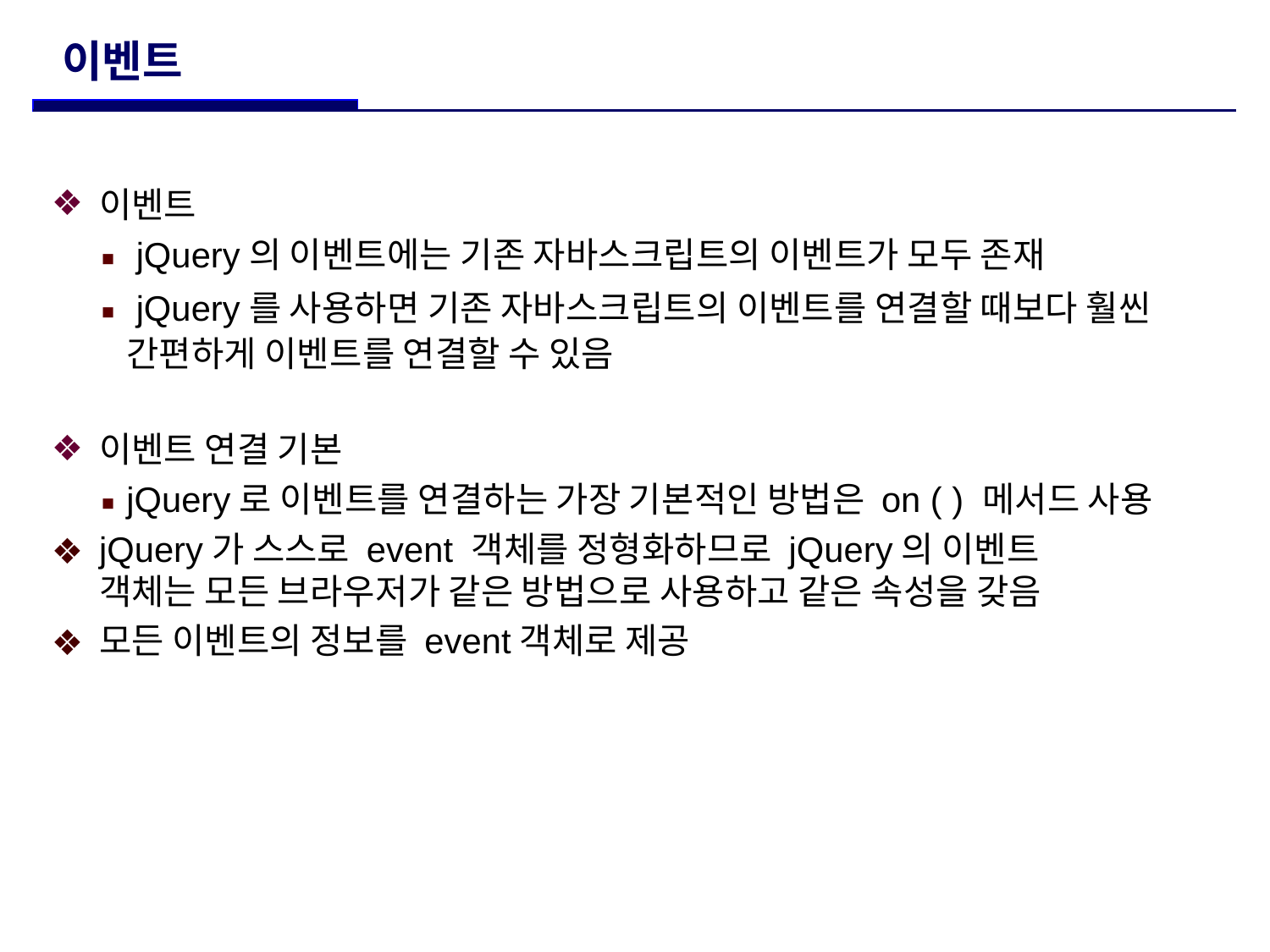

# 이벤트
이벤트
 jQuery의 이벤트에는 기존 자바스크립트의 이벤트가 모두 존재
 jQuery를 사용하면 기존 자바스크립트의 이벤트를 연결할 때보다 훨씬 간편하게 이벤트를 연결할 수 있음

이벤트 연결 기본
jQuery로 이벤트를 연결하는 가장 기본적인 방법은 on ( ) 메서드 사용
jQuery가 스스로 event 객체를 정형화하므로 jQuery의 이벤트
객체는 모든 브라우저가 같은 방법으로 사용하고 같은 속성을 갖음
모든 이벤트의 정보를 event객체로 제공